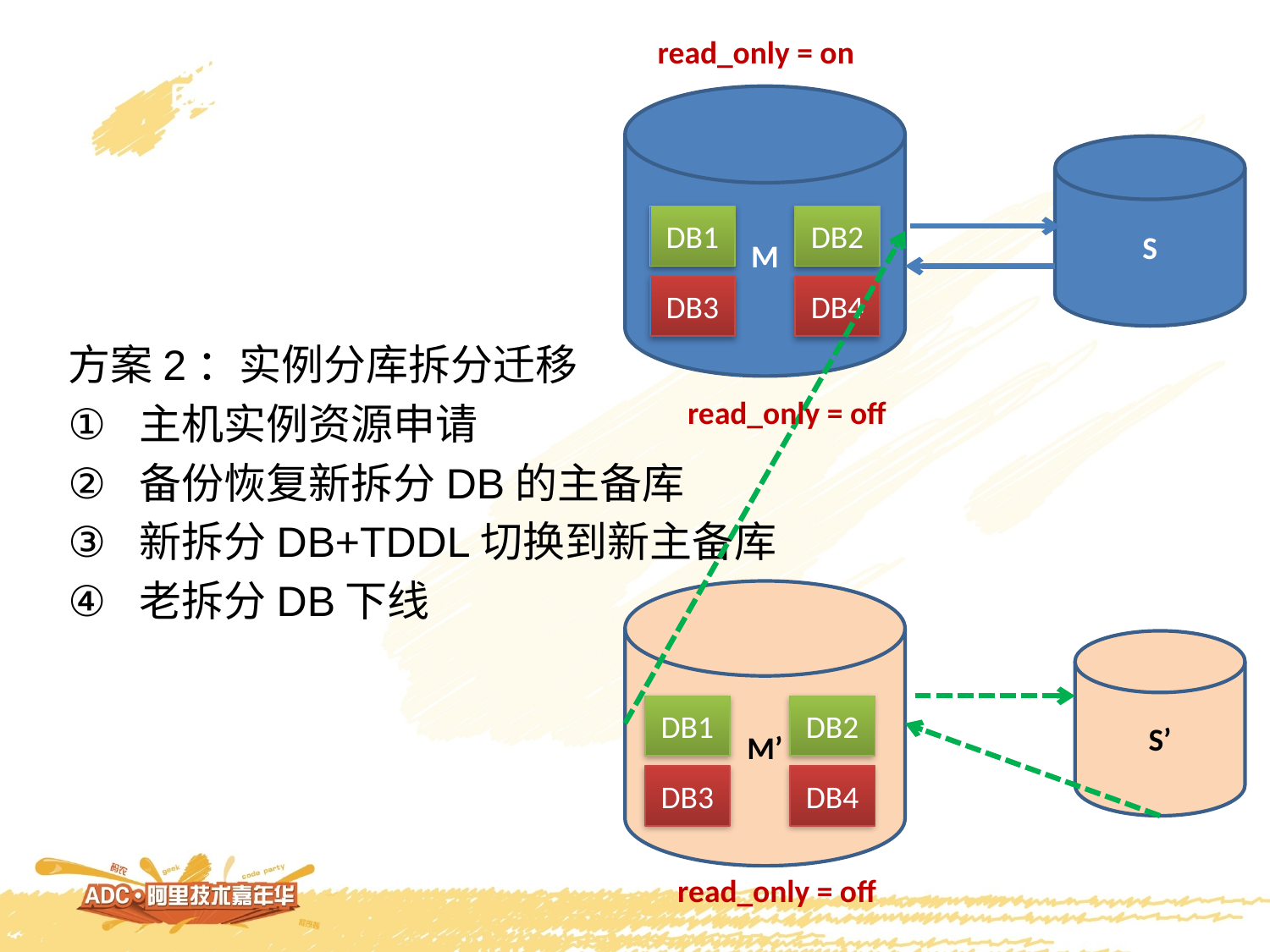

read_only = on
M
S
DB1
DB2
DB3
DB4
方案2：实例分库拆分迁移
主机实例资源申请
备份恢复新拆分DB的主备库
新拆分DB+TDDL切换到新主备库
老拆分DB下线

read_only = off
M’
S’
DB1
DB2
DB3
DB4
read_only = off